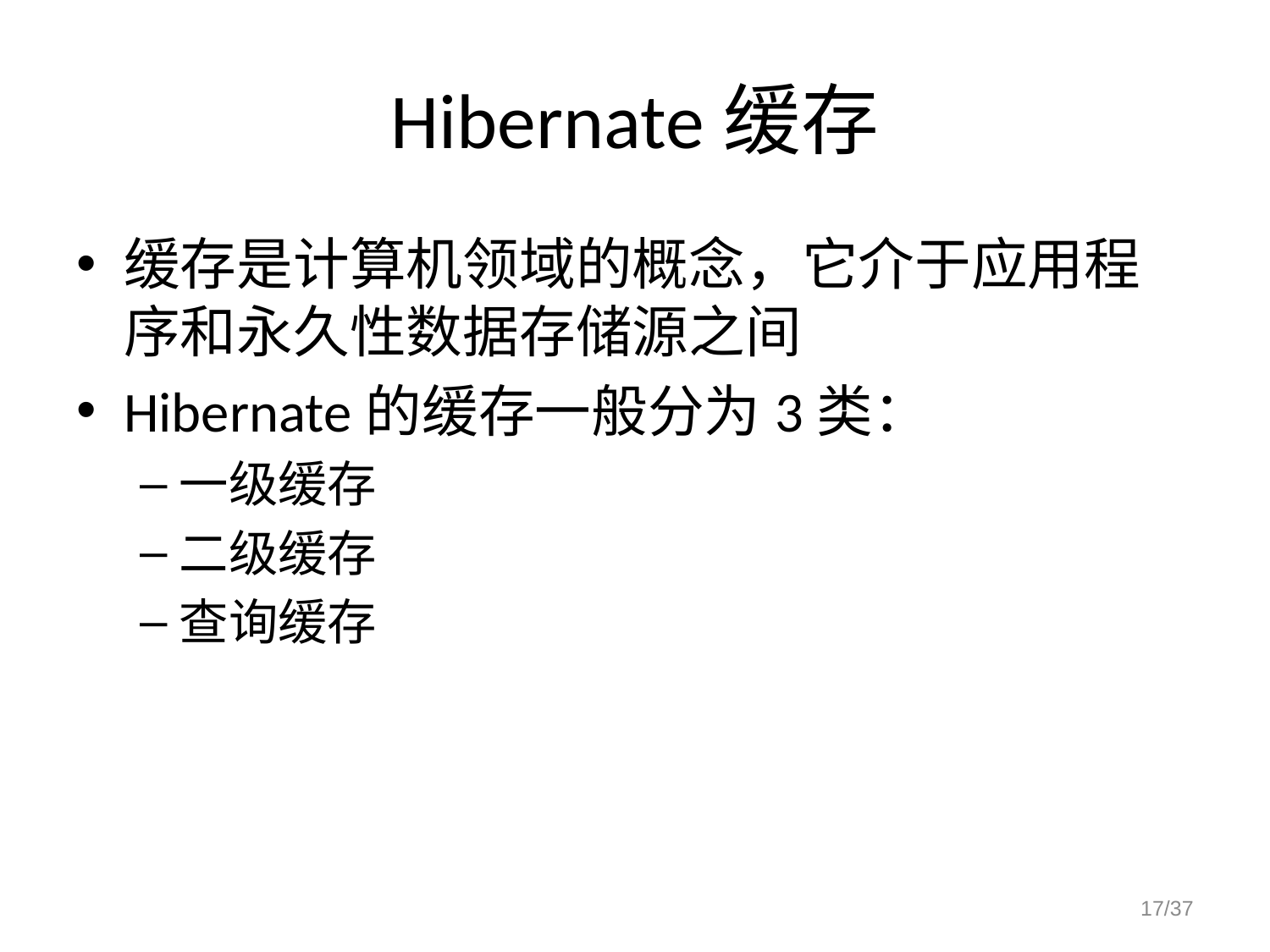

# Hibernate缓存
缓存是计算机领域的概念，它介于应用程序和永久性数据存储源之间
Hibernate的缓存一般分为3类：
一级缓存
二级缓存
查询缓存
17/37